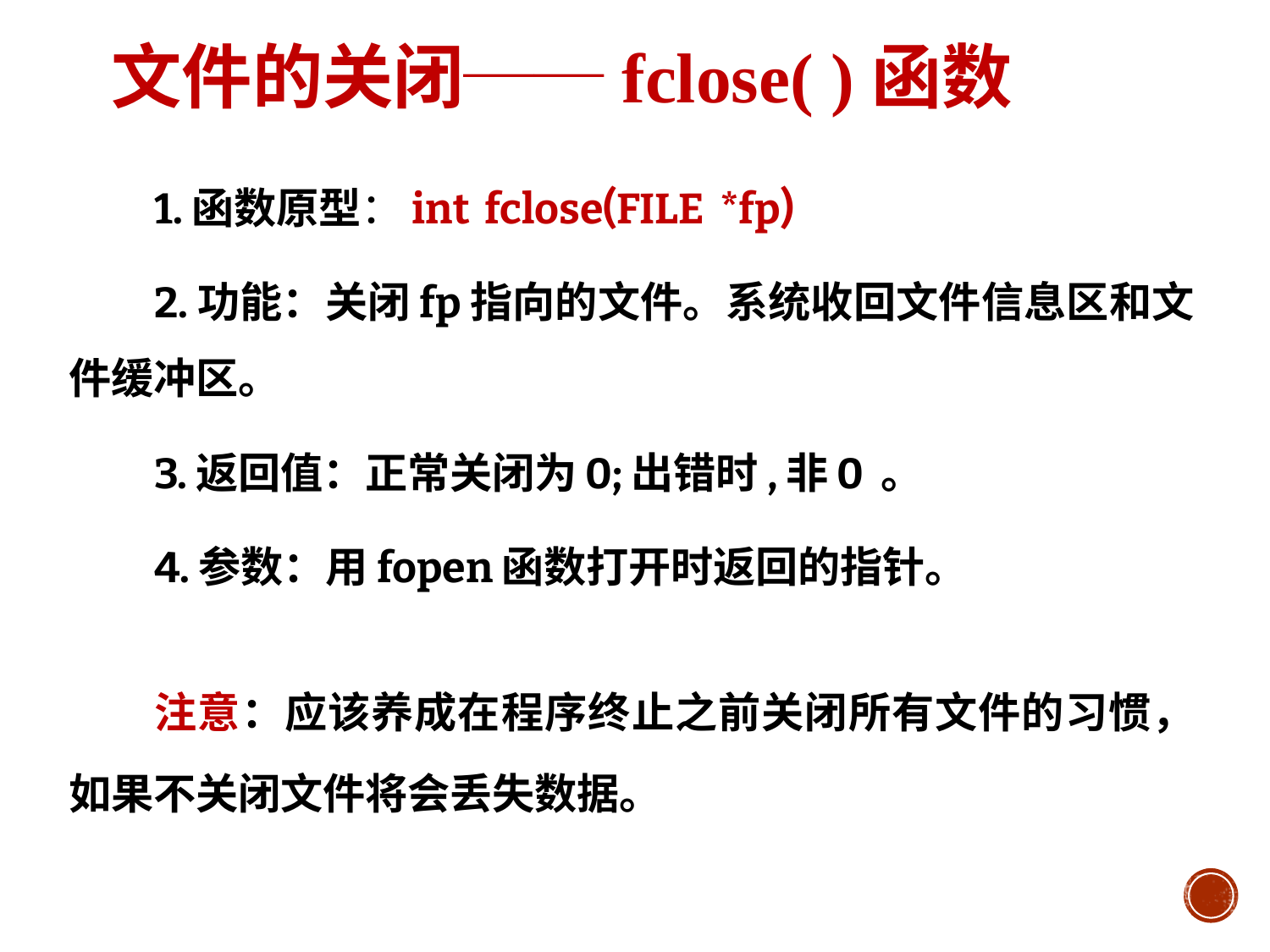

# 文件的关闭──fclose( )函数
1.函数原型：int  fclose(FILE  *fp)
2.功能：关闭fp指向的文件。系统收回文件信息区和文件缓冲区。
3.返回值：正常关闭为0;出错时,非0 。
4.参数：用fopen函数打开时返回的指针。

注意：应该养成在程序终止之前关闭所有文件的习惯，如果不关闭文件将会丢失数据。

22